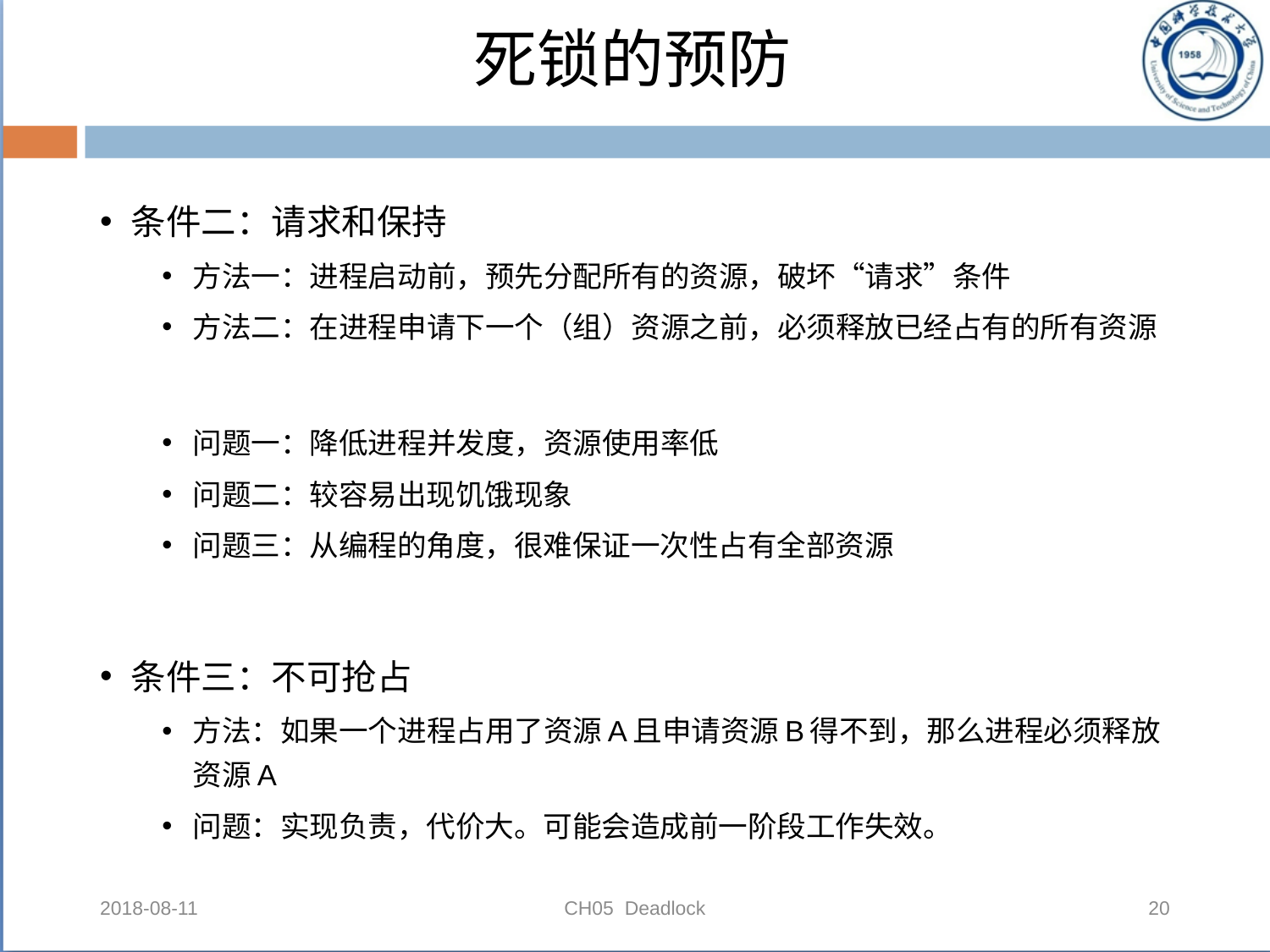

# 死锁的预防
条件二：请求和保持
方法一：进程启动前，预先分配所有的资源，破坏“请求”条件
方法二：在进程申请下一个（组）资源之前，必须释放已经占有的所有资源

问题一：降低进程并发度，资源使用率低
问题二：较容易出现饥饿现象
问题三：从编程的角度，很难保证一次性占有全部资源

条件三：不可抢占
方法：如果一个进程占用了资源A且申请资源B得不到，那么进程必须释放资源A
问题：实现负责，代价大。可能会造成前一阶段工作失效。
2018-08-11
CH05  Deadlock
20